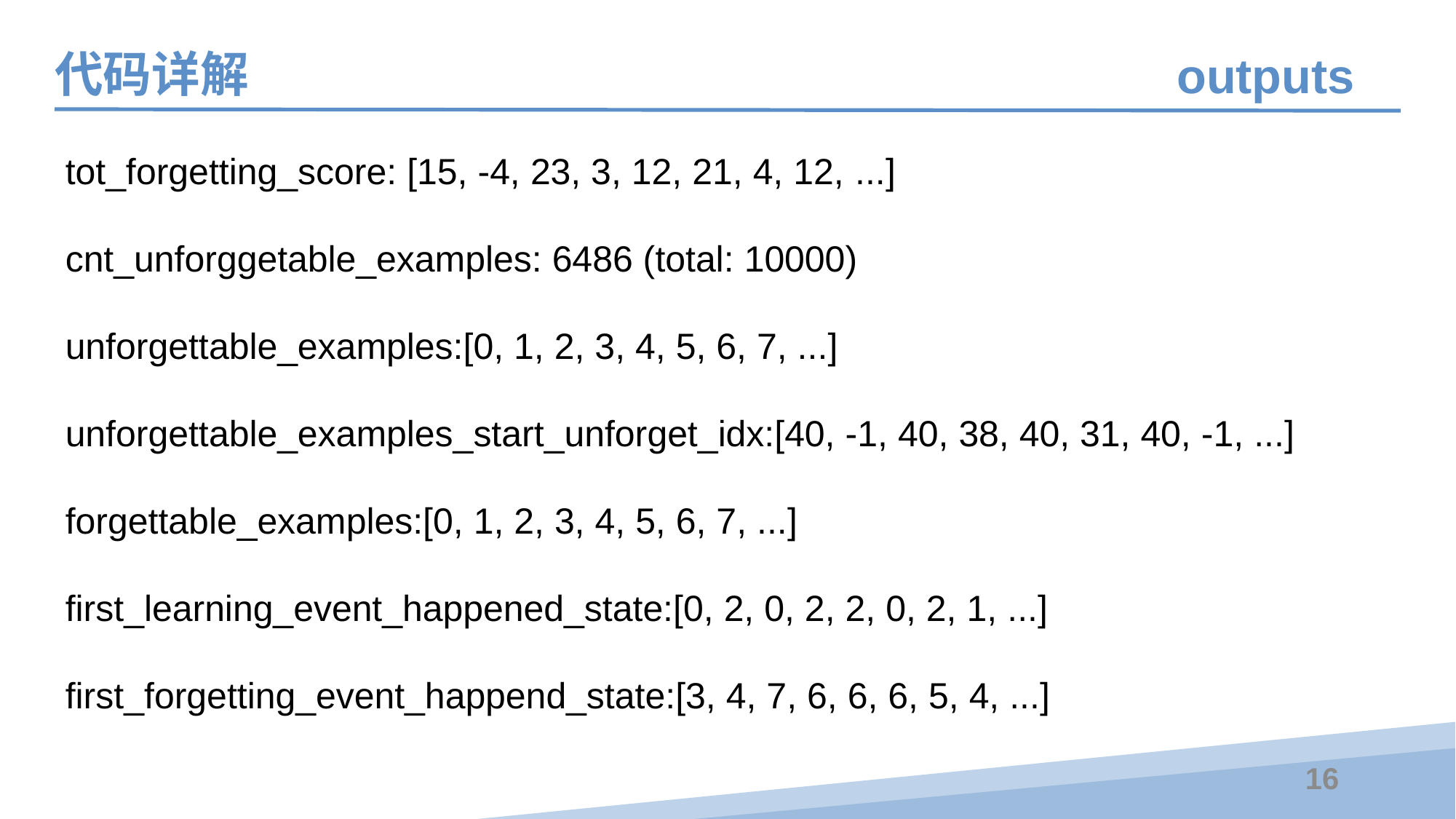

代码详解
outputs

tot_forgetting_score: [15, -4, 23, 3, 12, 21, 4, 12, ...]

cnt_unforggetable_examples: 6486 (total: 10000)

unforgettable_examples:[0, 1, 2, 3, 4, 5, 6, 7, ...]

unforgettable_examples_start_unforget_idx:[40, -1, 40, 38, 40, 31, 40, -1, ...]

forgettable_examples:[0, 1, 2, 3, 4, 5, 6, 7, ...]

first_learning_event_happened_state:[0, 2, 0, 2, 2, 0, 2, 1, ...]

first_forgetting_event_happend_state:[3, 4, 7, 6, 6, 6, 5, 4, ...]

16